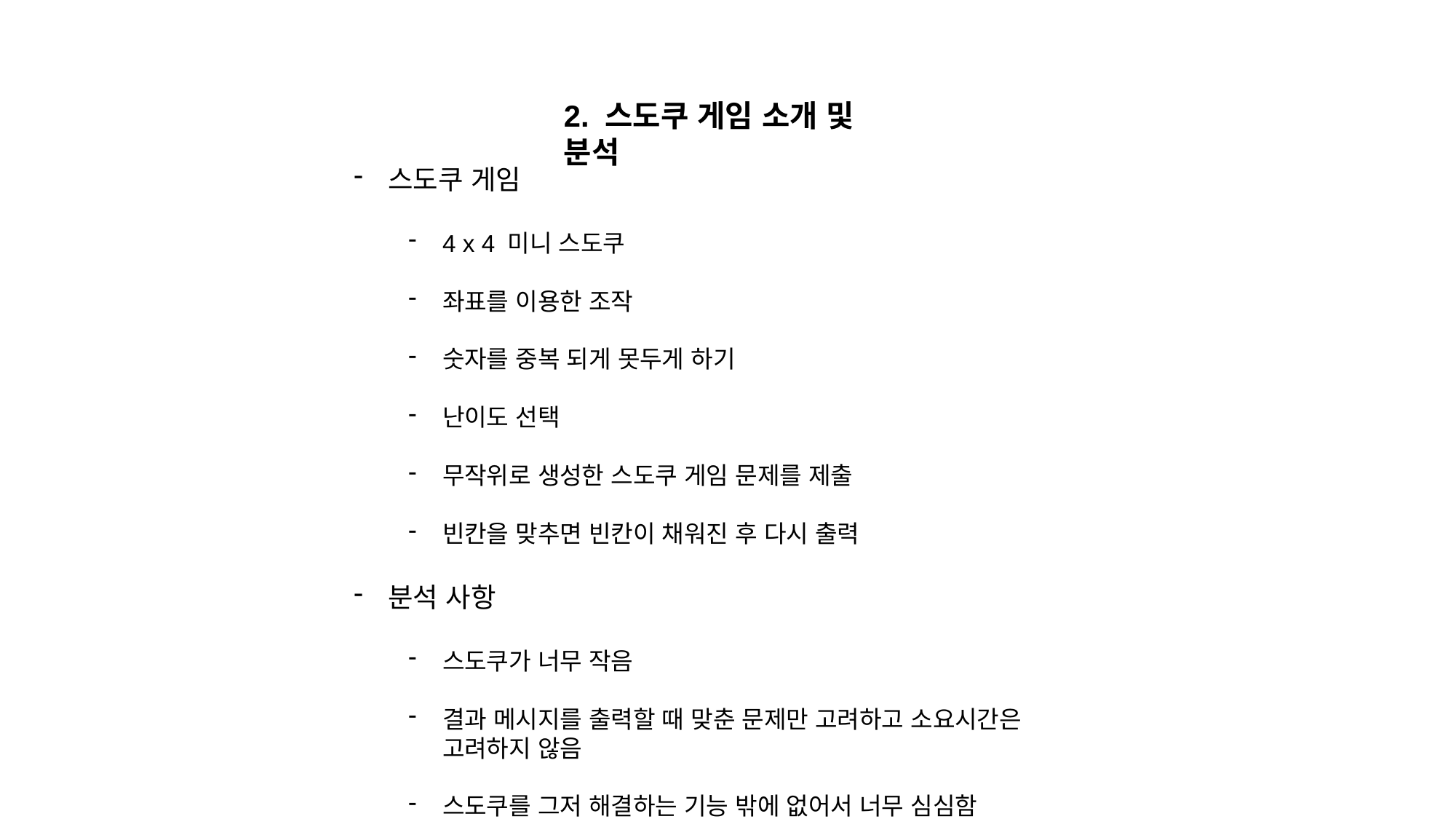

2. 스도쿠 게임 소개 및 분석
스도쿠 게임

4 x 4 미니 스도쿠

좌표를 이용한 조작

숫자를 중복 되게 못두게 하기

난이도 선택

무작위로 생성한 스도쿠 게임 문제를 제출

빈칸을 맞추면 빈칸이 채워진 후 다시 출력

분석 사항

스도쿠가 너무 작음

결과 메시지를 출력할 때 맞춘 문제만 고려하고 소요시간은 고려하지 않음

스도쿠를 그저 해결하는 기능 밖에 없어서 너무 심심함